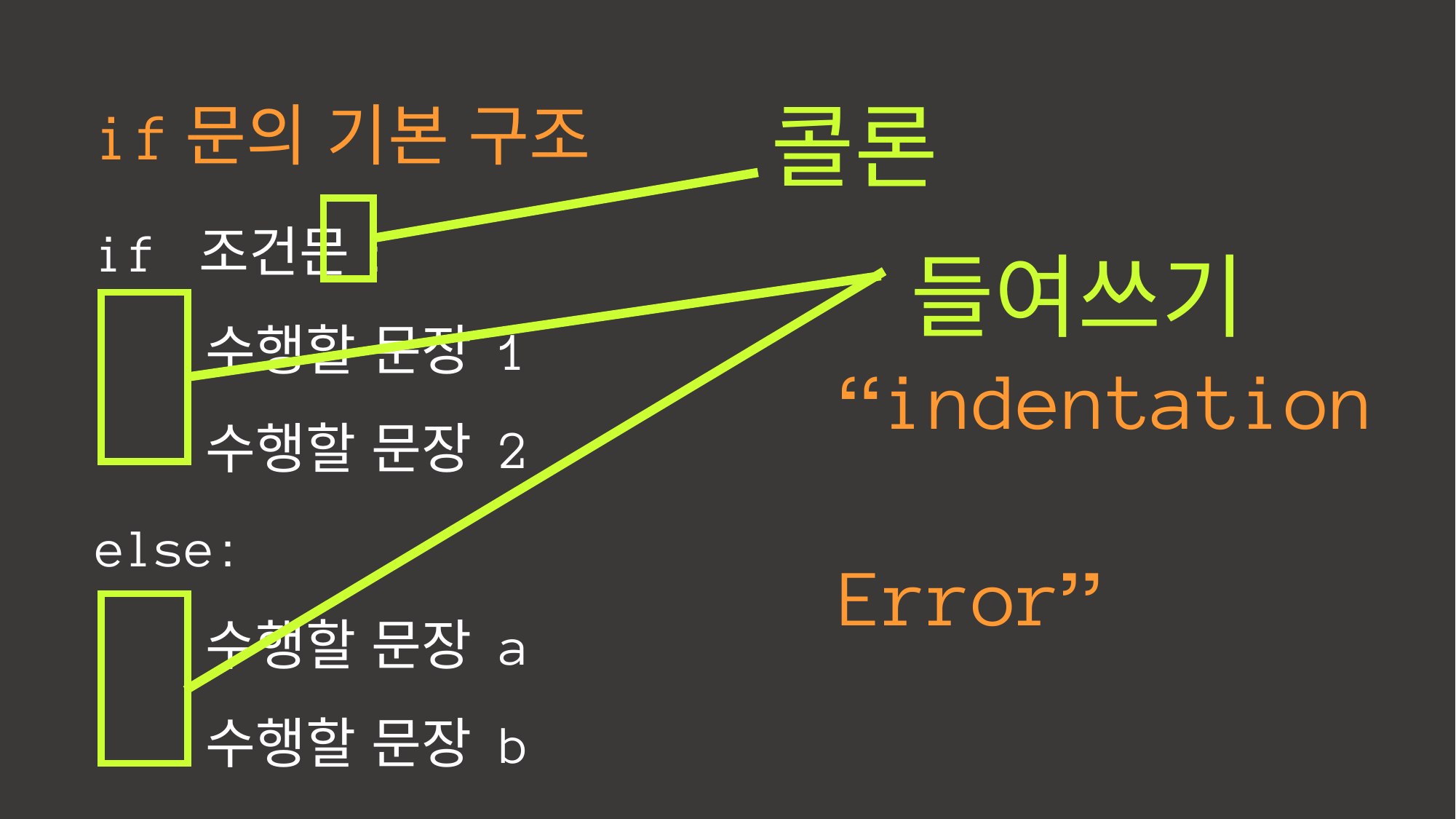

콜론
if문의 기본 구조
if 조건문:
	수행할 문장 1
	수행할 문장 2
else:
	수행할 문장 a
	수행할 문장 b
들여쓰기

“indentation
			Error”